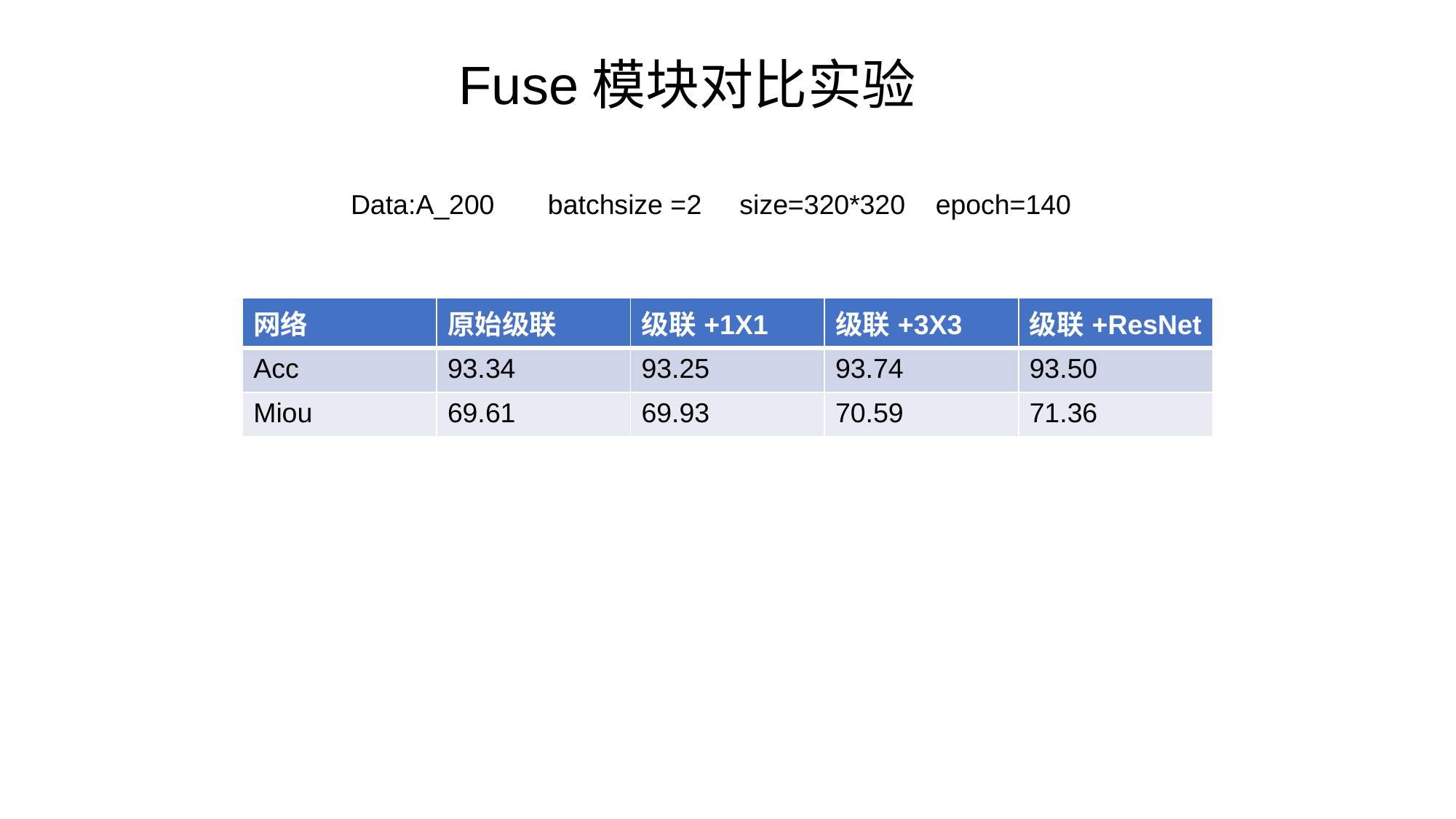

Fuse模块对比实验
Data:A_200       batchsize =2     size=320*320    epoch=140
| 网络 | 原始级联 | 级联+1X1 | 级联+3X3 | 级联+ResNet |
| --- | --- | --- | --- | --- |
| Acc | 93.34 | 93.25 | 93.74 | 93.50 |
| Miou | 69.61 | 69.93 | 70.59 | 71.36 |